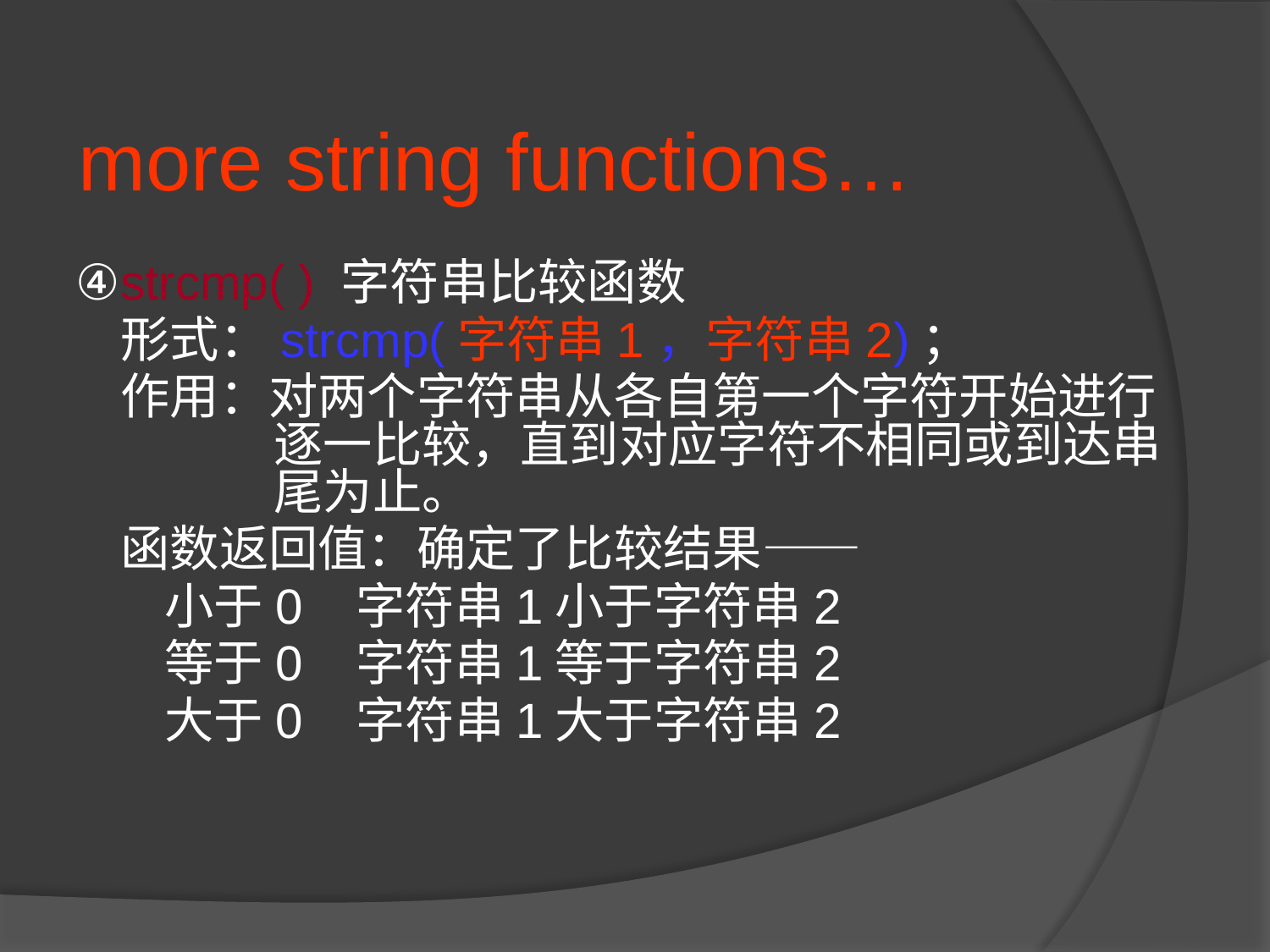

# more string functions…
④strcmp( ) 字符串比较函数
   形式：strcmp(字符串1，字符串2)；
   作用：对两个字符串从各自第一个字符开始进行逐一比较，直到对应字符不相同或到达串尾为止。
   函数返回值：确定了比较结果——
       小于0   字符串1小于字符串2
       等于0   字符串1等于字符串2
       大于0   字符串1大于字符串2